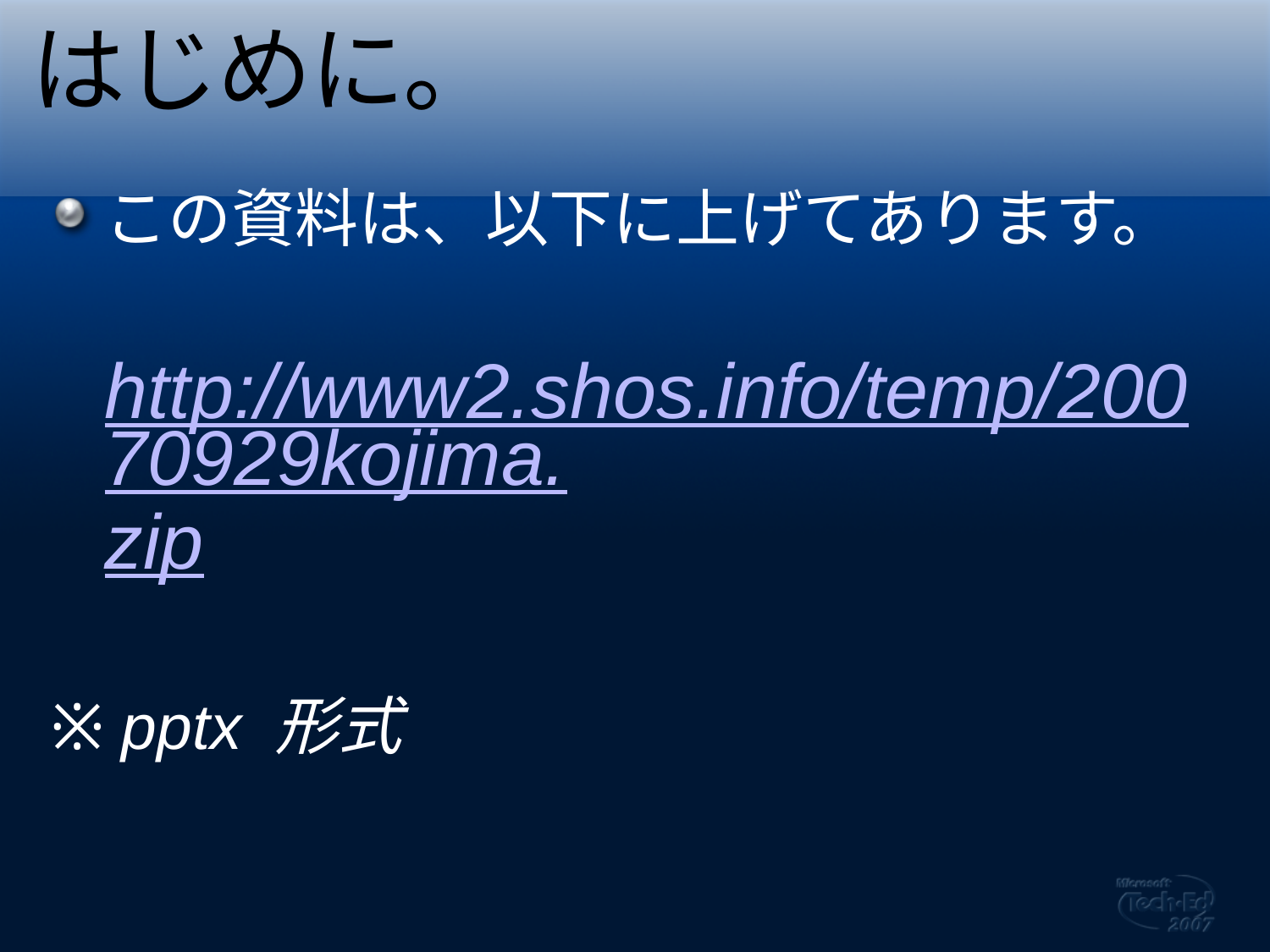

# はじめに。
この資料は、以下に上げてあります。
http://www2.shos.info/temp/20070929kojima.zip

※ pptx 形式